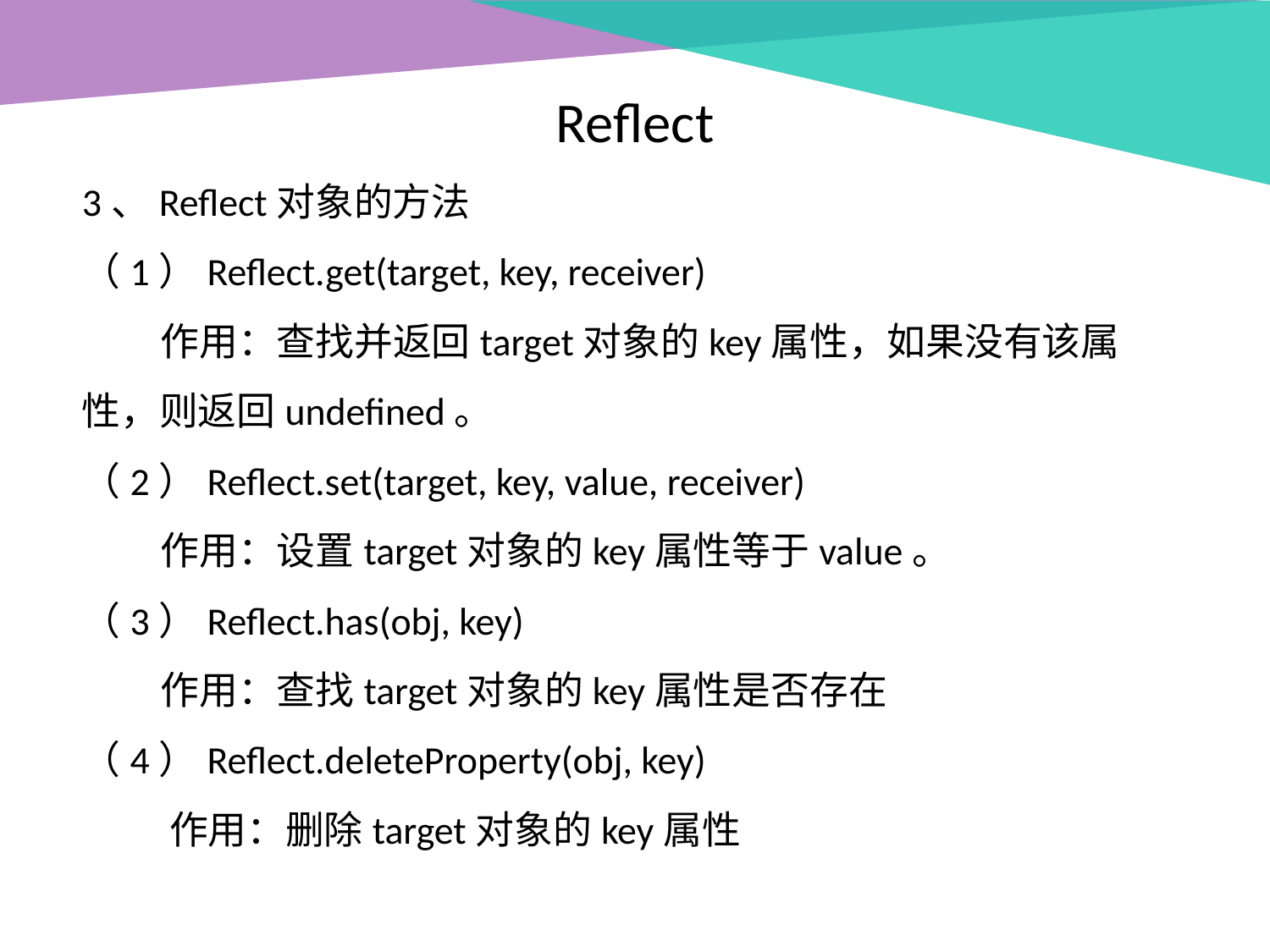

Reflect
3、Reflect对象的方法
（1）Reflect.get(target, key, receiver)
        作用：查找并返回target对象的key属性，如果没有该属性，则返回undefined。
（2）Reflect.set(target, key, value, receiver)
        作用：设置target对象的key属性等于value。
（3）Reflect.has(obj, key)
        作用：查找target对象的key属性是否存在
（4）Reflect.deleteProperty(obj, key)
         作用：删除target对象的key属性